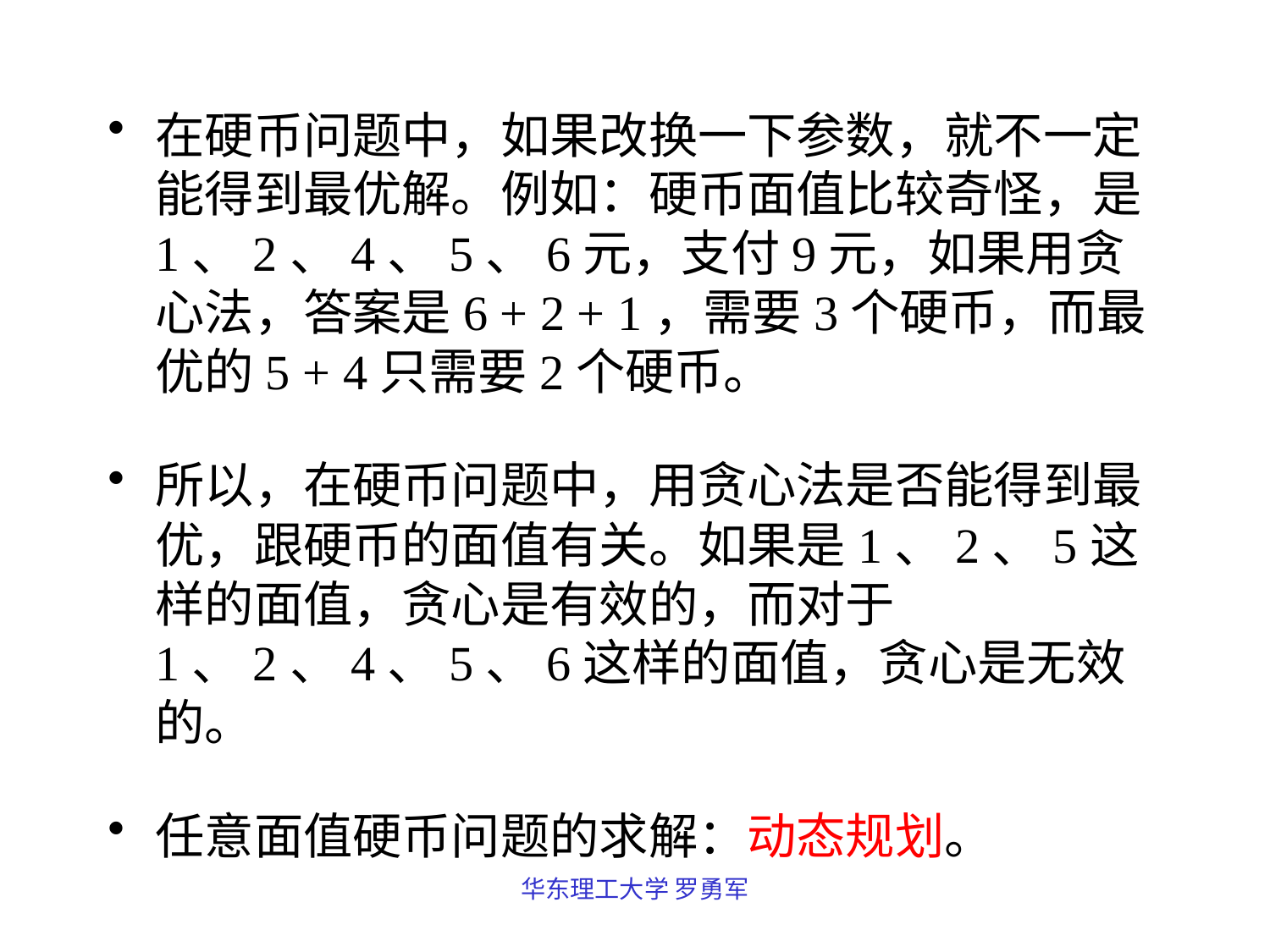

在硬币问题中，如果改换一下参数，就不一定能得到最优解。例如：硬币面值比较奇怪，是1、2、4、5、6元，支付9元，如果用贪心法，答案是6 + 2 + 1，需要3个硬币，而最优的5 + 4只需要2个硬币。

所以，在硬币问题中，用贪心法是否能得到最优，跟硬币的面值有关。如果是1、2、5这样的面值，贪心是有效的，而对于1、2、4、5、6这样的面值，贪心是无效的。

任意面值硬币问题的求解：动态规划。
华东理工大学 罗勇军